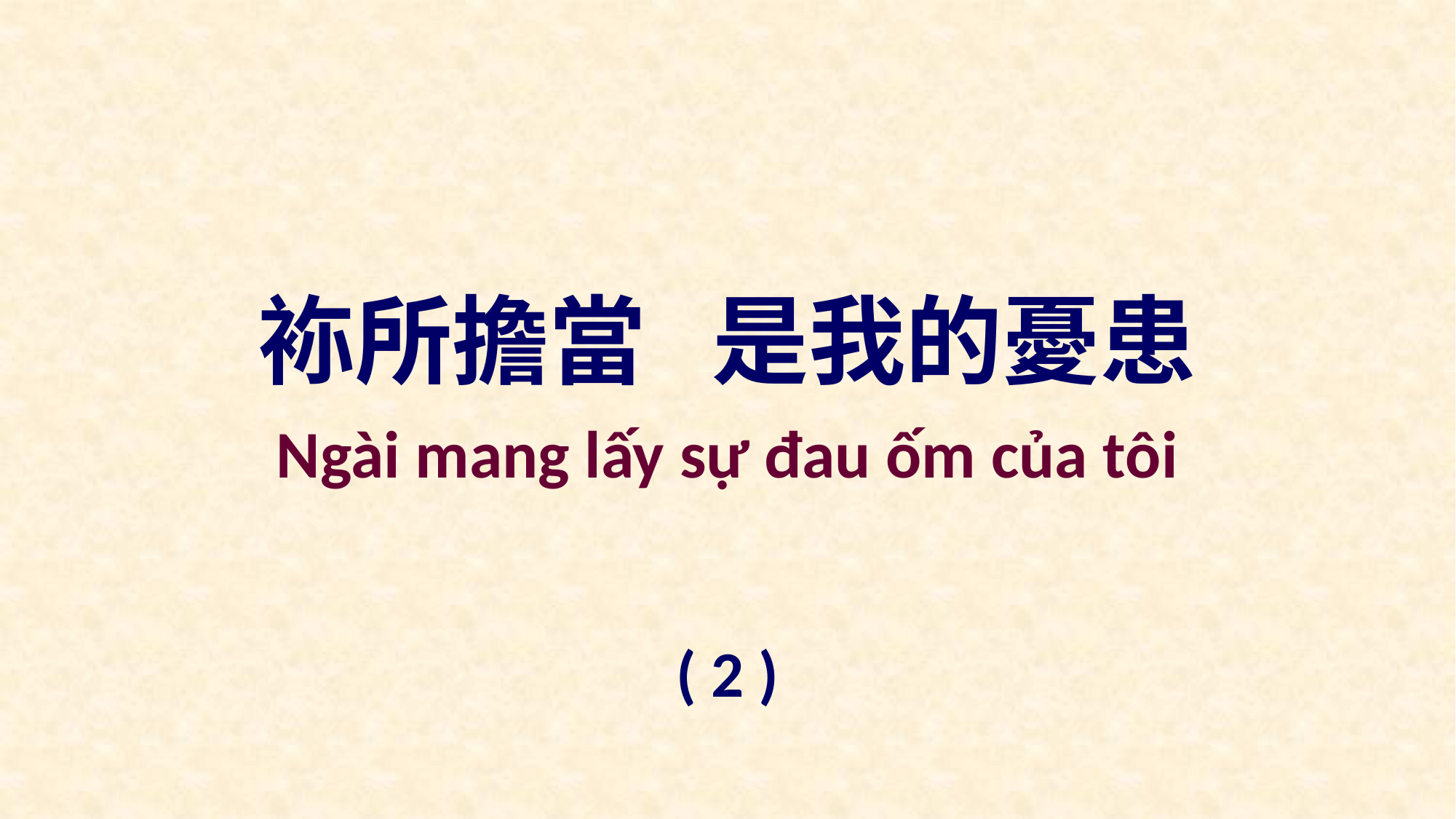

袮所擔當   是我的憂患
Ngài mang lấy sự đau ốm của tôi
( 2 )